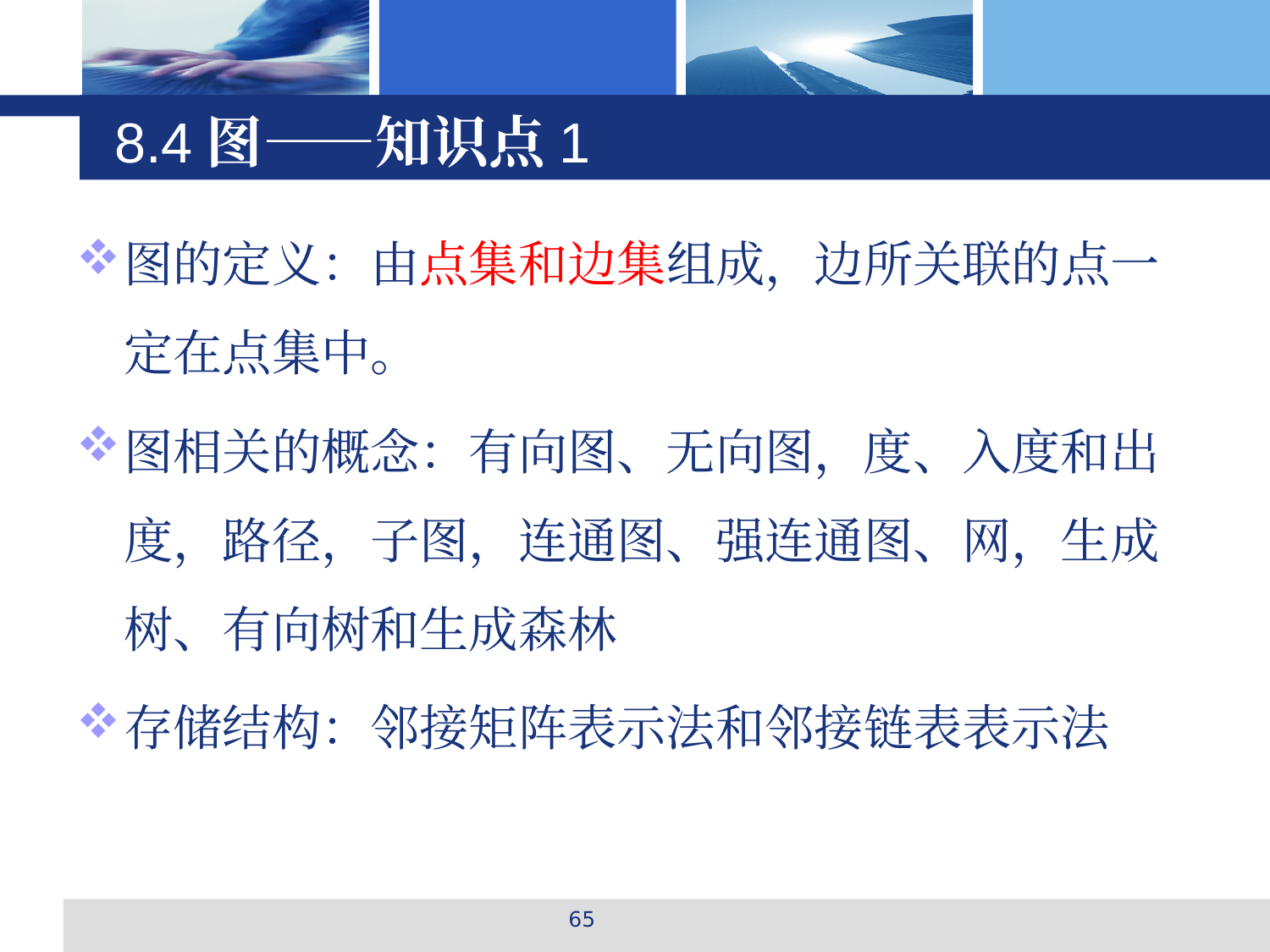

# 8.4图——知识点1
图的定义：由点集和边集组成，边所关联的点一定在点集中。
图相关的概念：有向图、无向图，度、入度和出度，路径，子图，连通图、强连通图、网，生成树、有向树和生成森林
存储结构：邻接矩阵表示法和邻接链表表示法
65